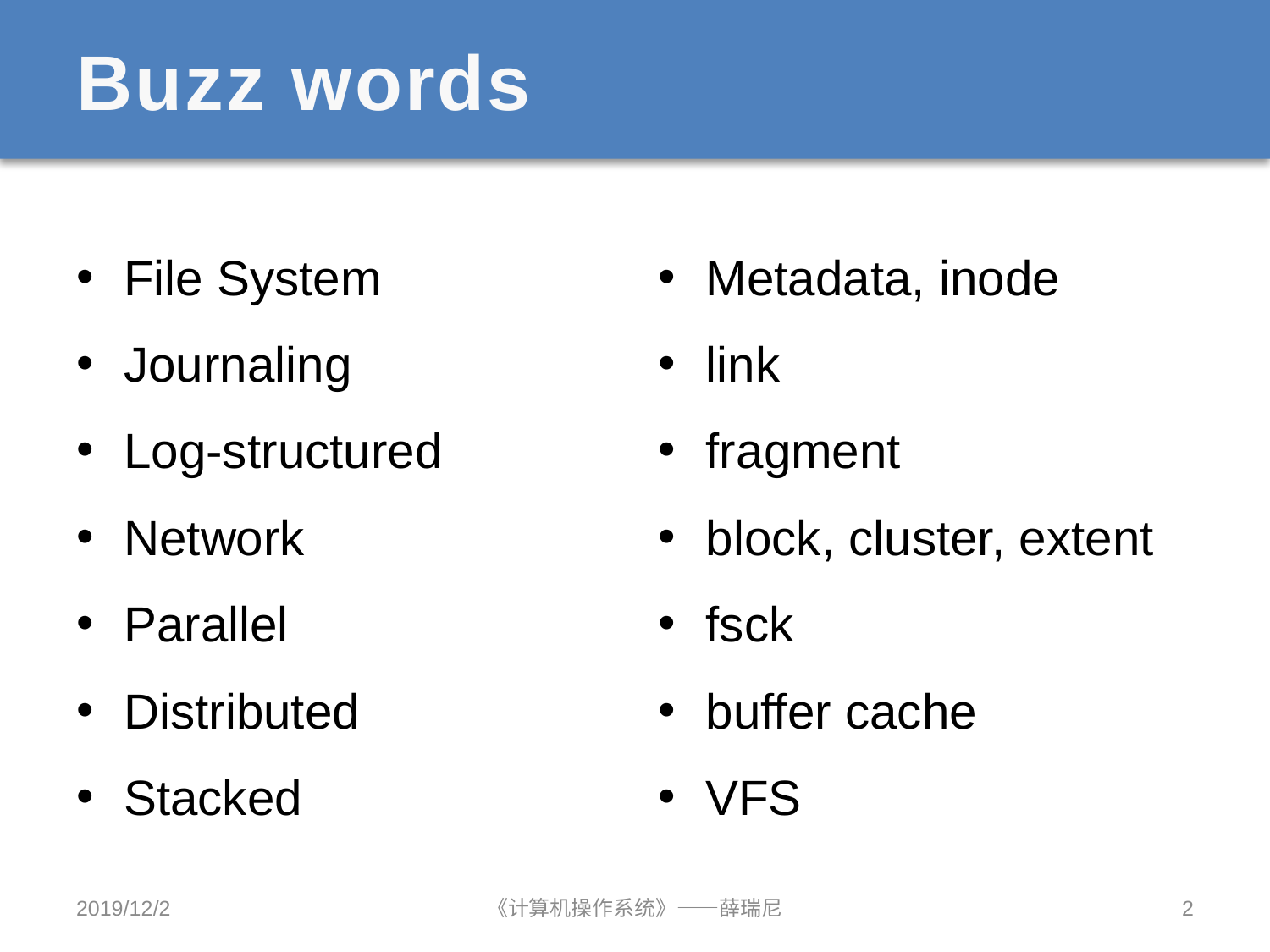

# Buzz words
File System
Journaling
Log-structured
Network
Parallel
Distributed
Stacked
Metadata, inode
link
fragment
block, cluster, extent
fsck
buffer cache
VFS

2019/12/2
《计算机操作系统》——薛瑞尼
2